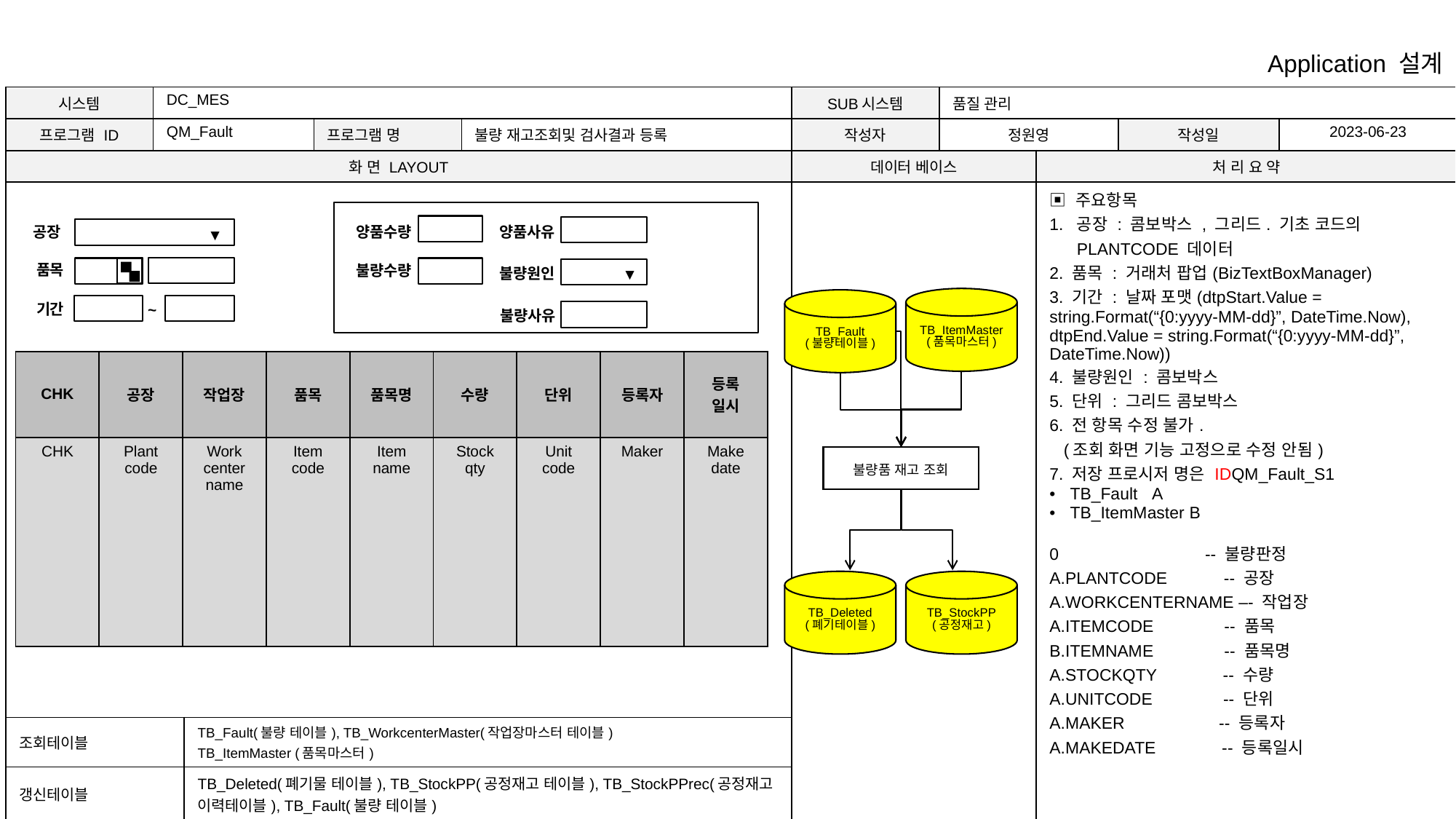

Application 설계
| 시스템 | DC\_MES |  |  |  | SUB시스템 | 품질 관리 |  |  |  |
| --- | --- | --- | --- | --- | --- | --- | --- | --- | --- |
| 프로그램 ID | QM\_Fault |  | 프로그램 명 | 불량 재고조회및 검사결과 등록 | 작성자 | 정원영 |  | 작성일 | 2023-06-23 |
| 화 면 LAYOUT |  |  |  |  | 데이터 베이스 |  | 처 리 요 약 |  |  |
|  |  |  |  |  |  |  | ▣ 주요항목 공장 : 콤보박스 , 그리드. 기초 코드의 PLANTCODE 데이터 2. 품목 : 거래처 팝업(BizTextBoxManager) 3. 기간 : 날짜 포맷(dtpStart.Value = string.Format(“{0:yyyy-MM-dd}”, DateTime.Now), dtpEnd.Value = string.Format(“{0:yyyy-MM-dd}”, DateTime.Now)) 4. 불량원인 : 콤보박스 5. 단위 : 그리드 콤보박스 6. 전 항목 수정 불가. (조회 화면 기능 고정으로 수정 안됨) 7. 저장 프로시저 명은 IDQM\_Fault\_S1 TB\_Fault A TB\_ItemMaster B 0 -- 불량판정 A.PLANTCODE -- 공장 A.WORKCENTERNAME –- 작업장 A.ITEMCODE -- 품목 B.ITEMNAME -- 품목명 A.STOCKQTY -- 수량 A.UNITCODE -- 단위 A.MAKER -- 등록자 A.MAKEDATE -- 등록일시 |  |  |
| 조회테이블 |  | TB\_Fault(불량 테이블), TB\_WorkcenterMaster(작업장마스터 테이블) TB\_ItemMaster (품목마스터) |  |  |  |  |  |  |  |
| 갱신테이블 |  | TB\_Deleted(폐기물 테이블), TB\_StockPP(공정재고 테이블), TB\_StockPPrec(공정재고 이력테이블), TB\_Fault(불량 테이블) |  |  |  |  |  |  |  |

양품수량
양품사유

불량수량
불량원인
▼

불량사유

공장
▼

품목

기간
~

TB_ItemMaster
(품목마스터)
TB_Fault
(불량테이블)
불량품 재고 조회
TB_Deleted
(폐기테이블)
TB_StockPP
(공정재고)
| CHK | 공장 | 작업장 | 품목 | 품목명 | 수량 | 단위 | 등록자 | 등록 일시 |
| --- | --- | --- | --- | --- | --- | --- | --- | --- |
| CHK | Plant code | Work center name | Item code | Item name | Stock qty | Unit code | Maker | Make date |